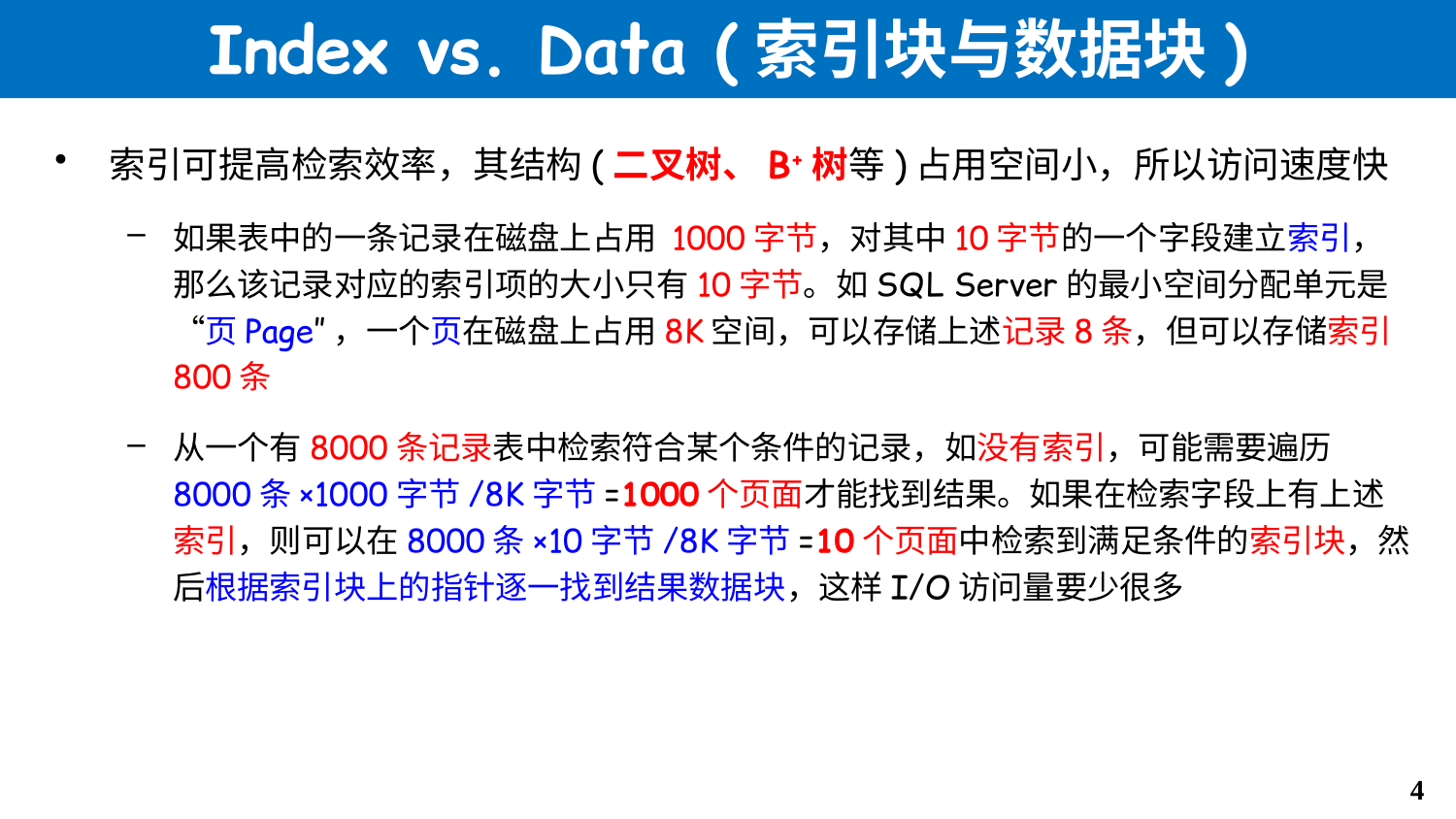

# Index vs. Data (索引块与数据块)
索引可提高检索效率，其结构(二叉树、B+树等)占用空间小，所以访问速度快
如果表中的一条记录在磁盘上占用 1000字节，对其中10字节的一个字段建立索引，那么该记录对应的索引项的大小只有10字节。如SQL Server的最小空间分配单元是“页Page”，一个页在磁盘上占用8K空间，可以存储上述记录8条，但可以存储索引800条
从一个有8000条记录表中检索符合某个条件的记录，如没有索引，可能需要遍历8000条×1000字节/8K字节=1000个页面才能找到结果。如果在检索字段上有上述索引，则可以在8000条×10字节/8K字节=10个页面中检索到满足条件的索引块，然后根据索引块上的指针逐一找到结果数据块，这样I/O访问量要少很多